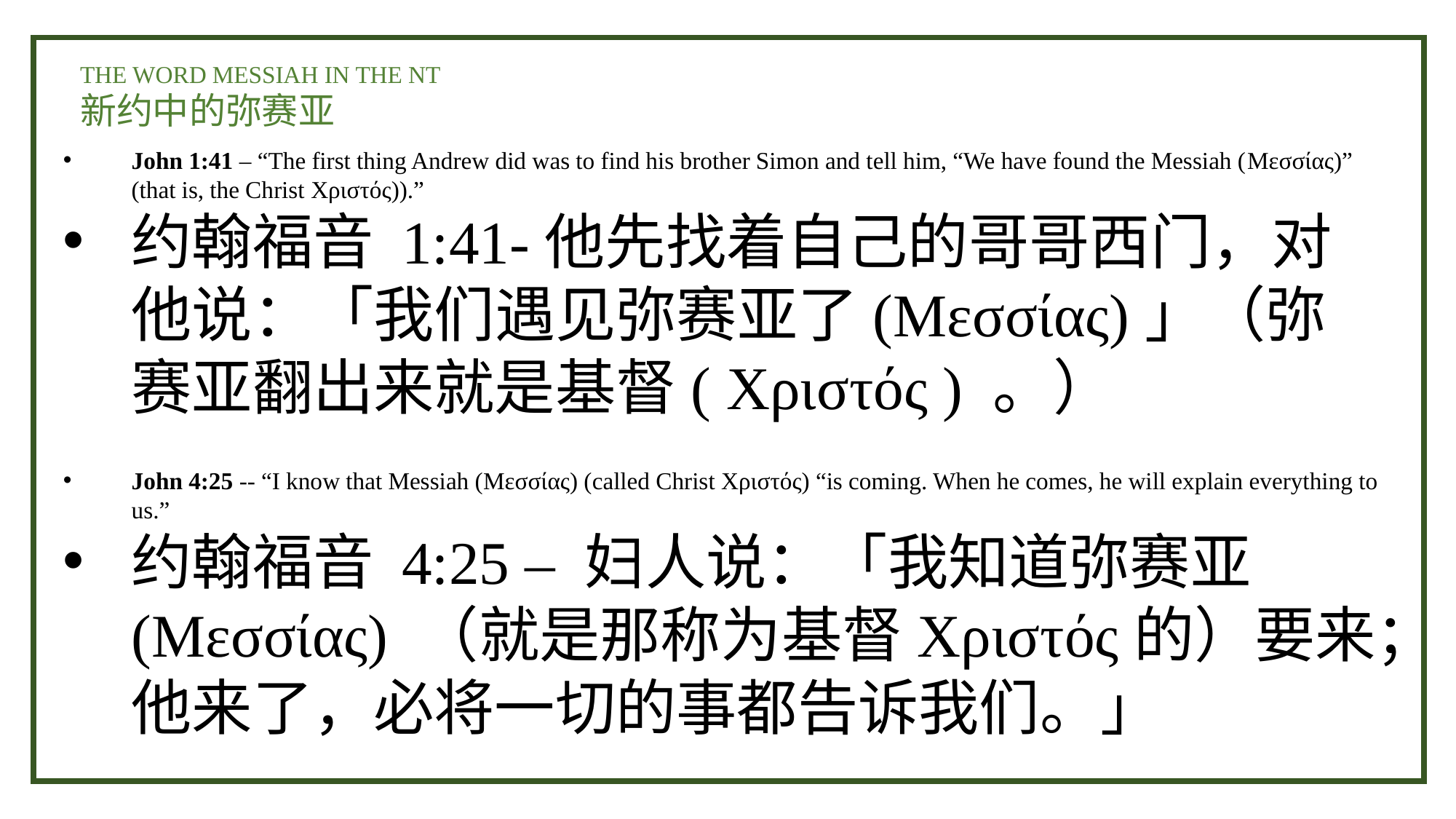

THE WORD MESSIAH IN THE NT
新约中的弥赛亚
John 1:41 – “The first thing Andrew did was to find his brother Simon and tell him, “We have found the Messiah (Μεσσίας)” (that is, the Christ Χριστός)).”
约翰福音 1:41-他先找着自己的哥哥西门，对他说：「我们遇见弥赛亚了(Μεσσίας)」（弥赛亚翻出来就是基督( Χριστός ) 。）

John 4:25 -- “I know that Messiah (Μεσσίας) (called Christ Χριστός) “is coming. When he comes, he will explain everything to us.”
约翰福音 4:25 – 妇人说：「我知道弥赛亚(Μεσσίας) （就是那称为基督Χριστός的）要来；他来了，必将一切的事都告诉我们。」